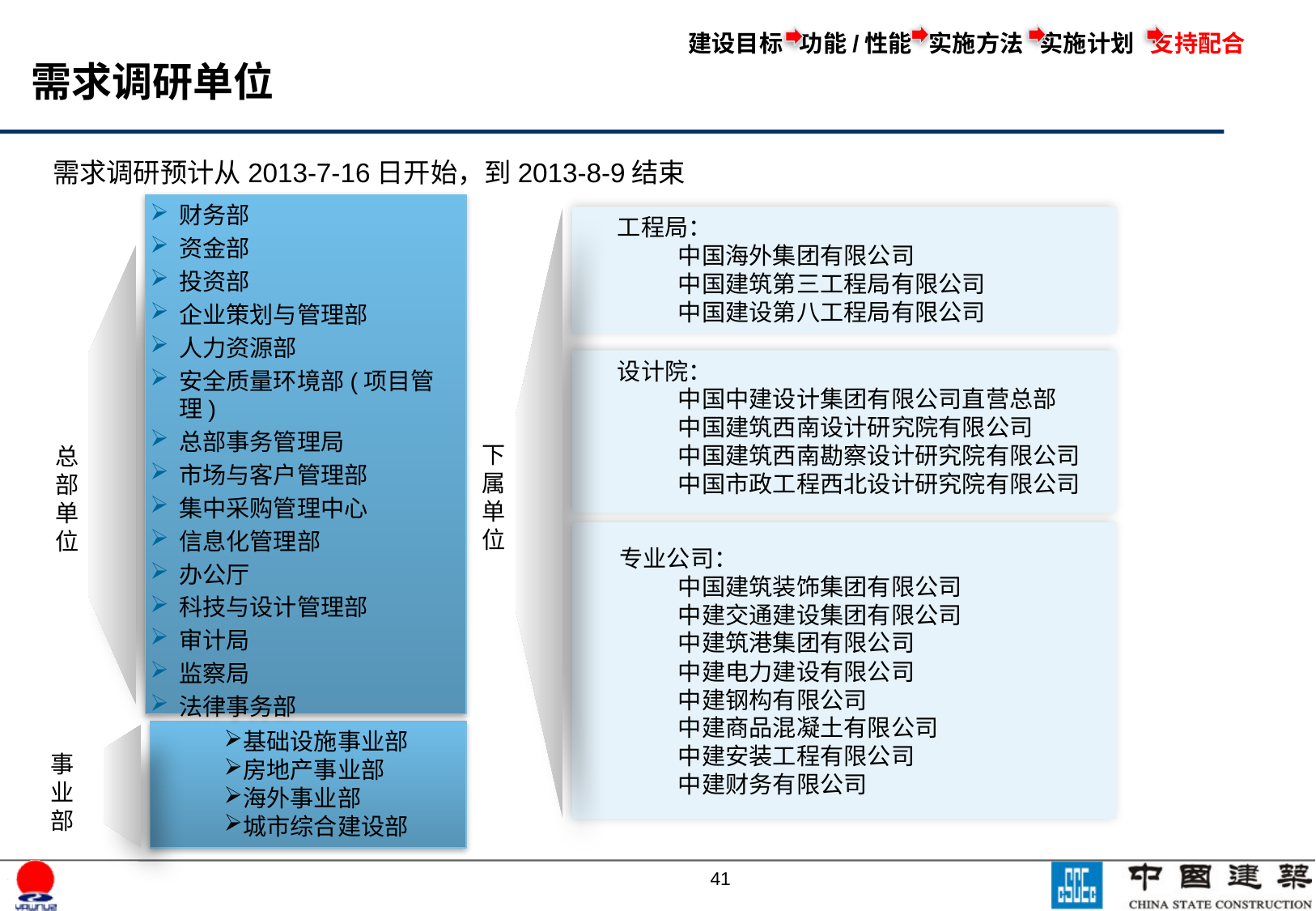

建设目标   功能/性能   实施方法   实施计划   支持配合
# 主数据体系建设支持配合
需求调研单位

需求调研预计从2013-7-16日开始，到2013-8-9结束
财务部
资金部
投资部
企业策划与管理部
人力资源部
安全质量环境部(项目管理)
总部事务管理局
市场与客户管理部
集中采购管理中心
信息化管理部
办公厅
科技与设计管理部
审计局
监察局
法律事务部
工程局：
中国海外集团有限公司
中国建筑第三工程局有限公司
中国建设第八工程局有限公司
设计院：
中国中建设计集团有限公司直营总部
中国建筑西南设计研究院有限公司
中国建筑西南勘察设计研究院有限公司
中国市政工程西北设计研究院有限公司
下属单位
总部单位

       专业公司：
中国建筑装饰集团有限公司
中建交通建设集团有限公司
中建筑港集团有限公司
中建电力建设有限公司
中建钢构有限公司
中建商品混凝土有限公司
中建安装工程有限公司
中建财务有限公司
基础设施事业部
房地产事业部
海外事业部
城市综合建设部
事业部

41